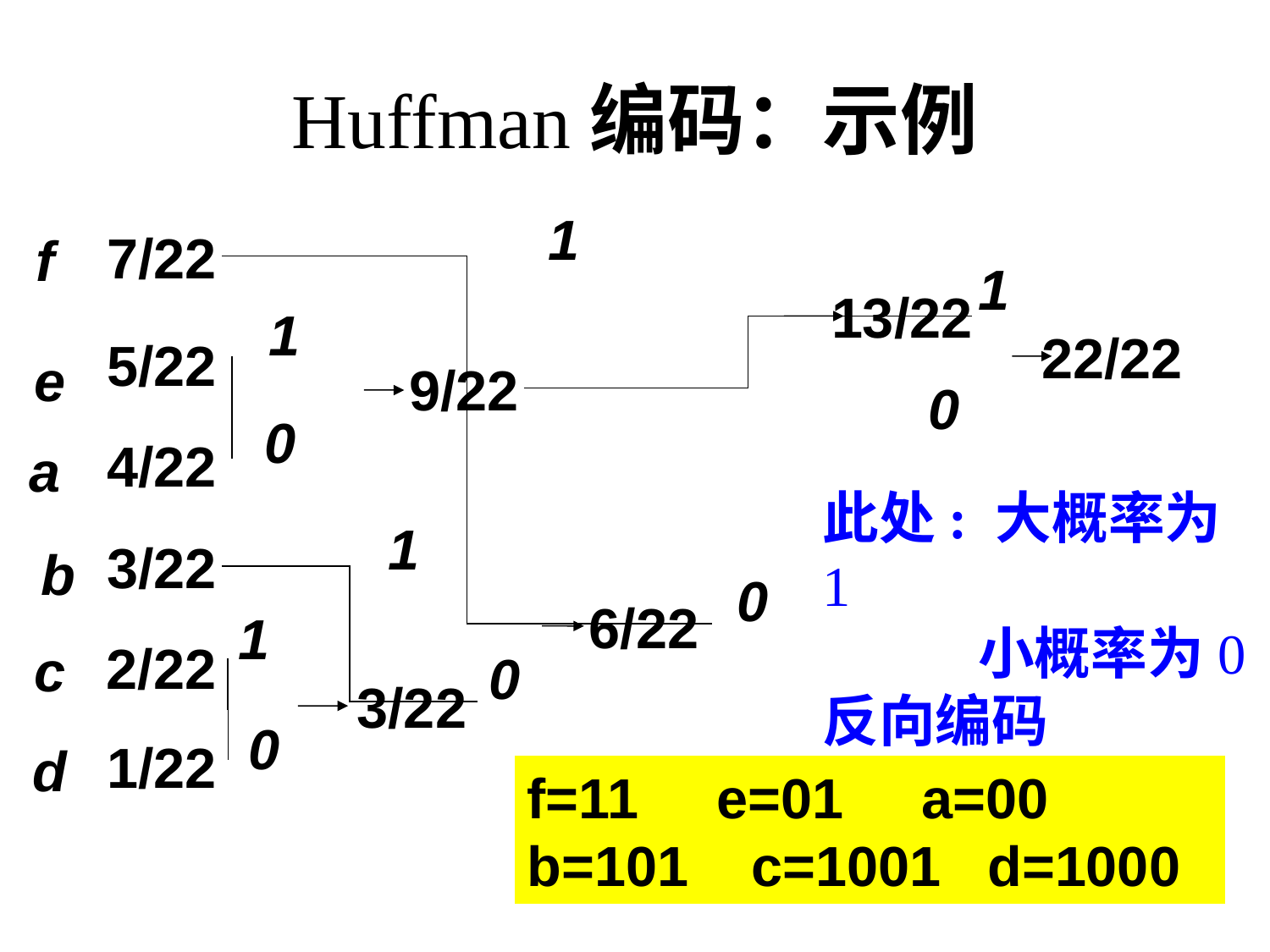

# Huffman编码：示例
7/22
1
f
1
13/22

1
22/22
5/22
e

9/22

0
0
4/22
a
此处: 大概率为1
           小概率为0
反向编码
3/22
1
b
0
6/22
1

2/22
c
0
3/22

1/22
0
d
f=11     e=01     a=00   b=101    c=1001   d=1000